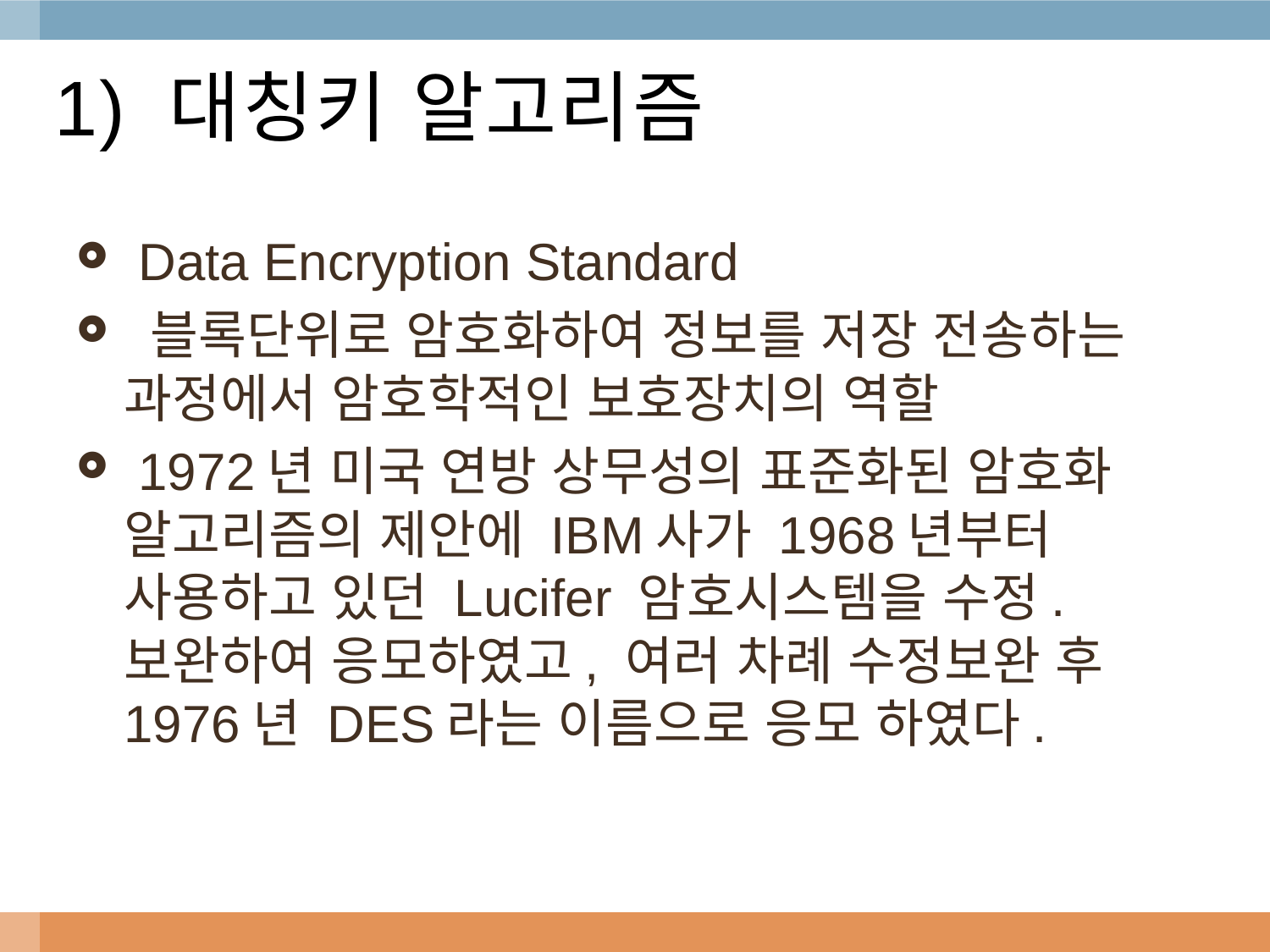

# 1) 대칭키 알고리즘
 Data Encryption Standard
 블록단위로 암호화하여 정보를 저장 전송하는 과정에서 암호학적인 보호장치의 역할
 1972년 미국 연방 상무성의 표준화된 암호화 알고리즘의 제안에 IBM사가 1968년부터 사용하고 있던 Lucifer 암호시스템을 수정.보완하여 응모하였고, 여러 차례 수정보완 후 1976년 DES라는 이름으로 응모 하였다.